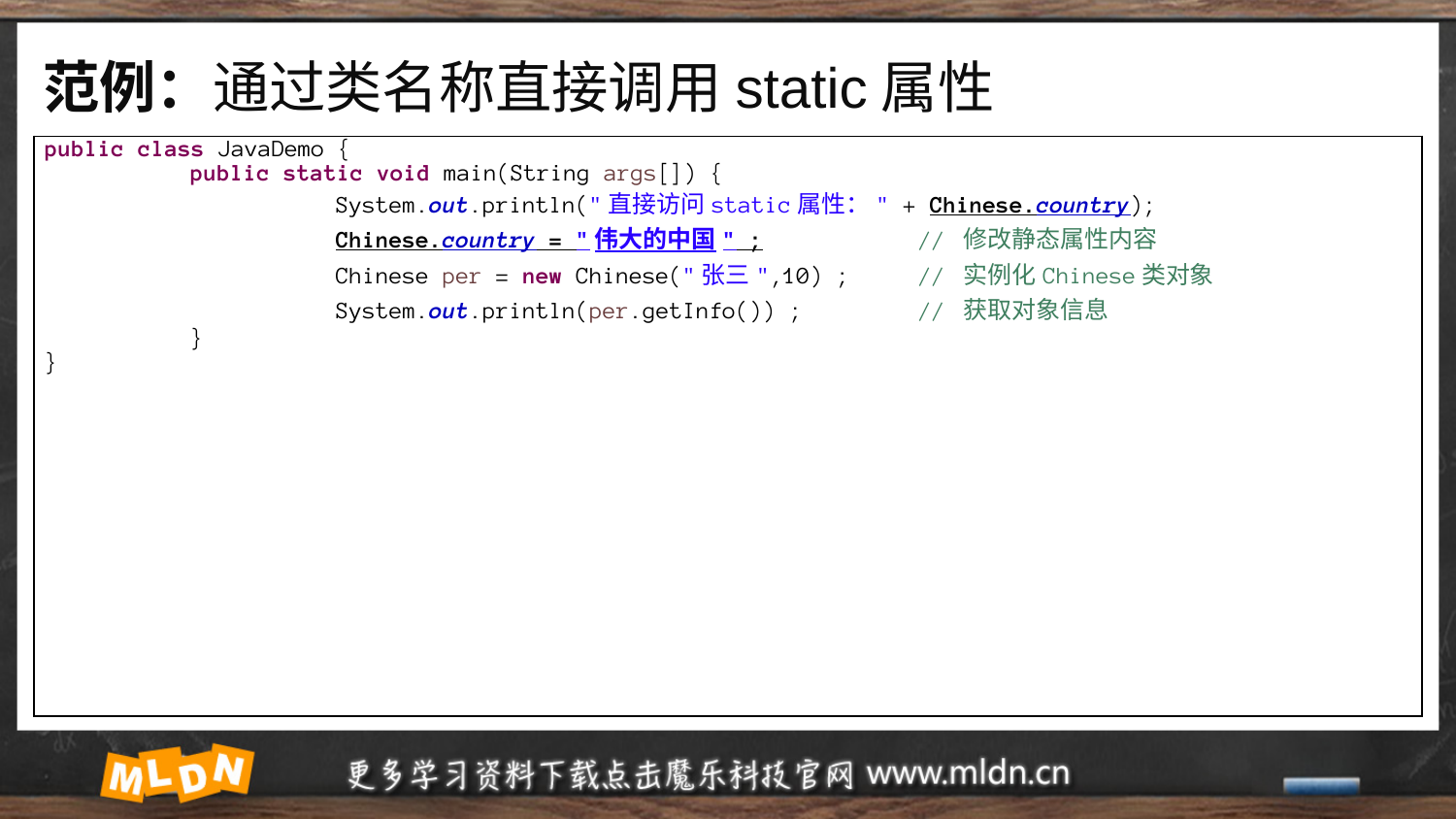

# 范例：通过类名称直接调用static属性
| public class JavaDemo { public static void main(String args[]) { System.out.println("直接访问static属性：" + Chinese.country); Chinese.country = "伟大的中国" ; // 修改静态属性内容 Chinese per = new Chinese("张三",10) ; // 实例化Chinese类对象 System.out.println(per.getInfo()) ; // 获取对象信息 } } |
| --- |